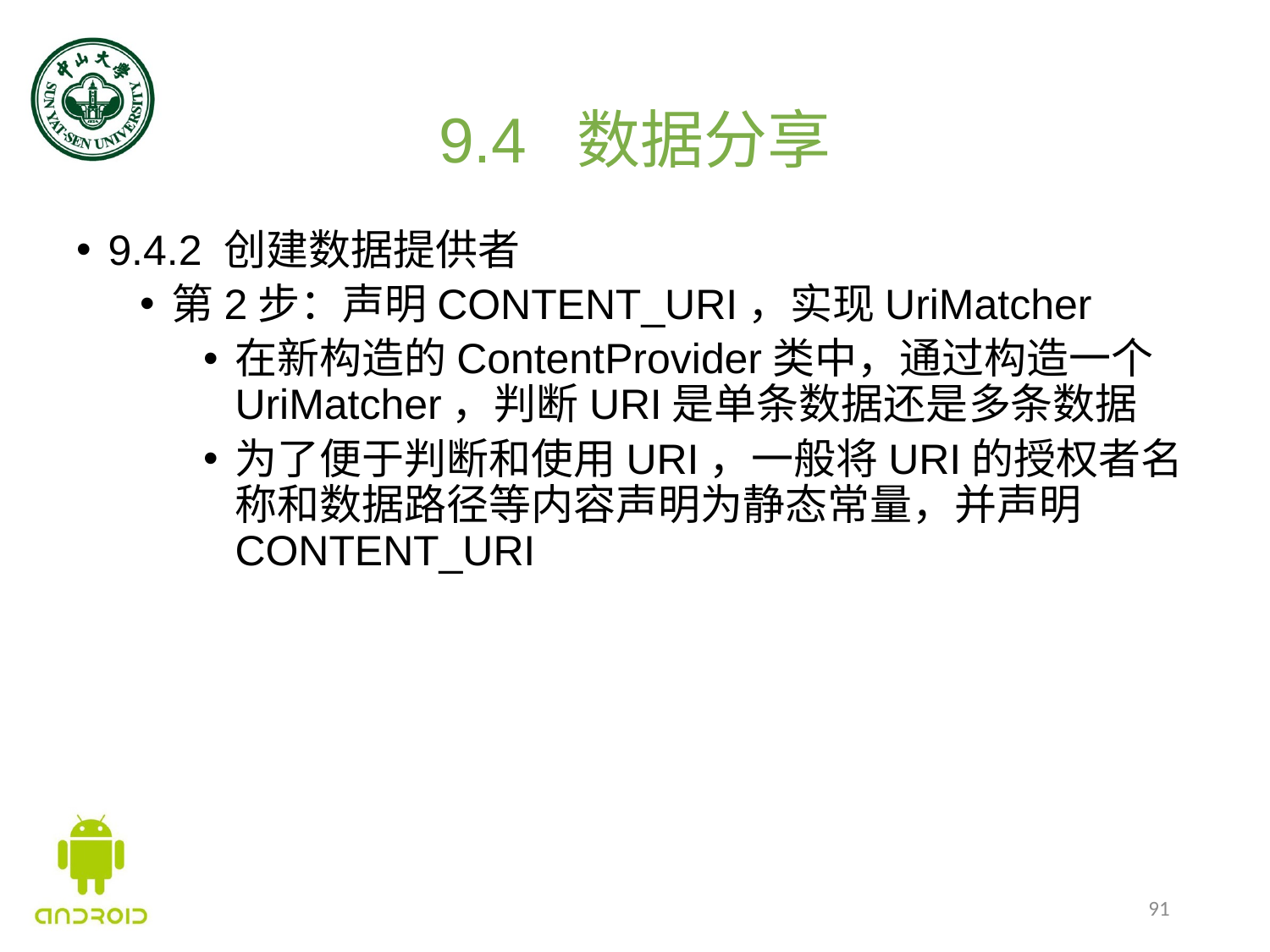

# 9.4  数据分享
9.4.2 创建数据提供者
第2步：声明CONTENT_URI，实现UriMatcher
在新构造的ContentProvider类中，通过构造一个UriMatcher，判断URI是单条数据还是多条数据
为了便于判断和使用URI，一般将URI的授权者名称和数据路径等内容声明为静态常量，并声明CONTENT_URI

91